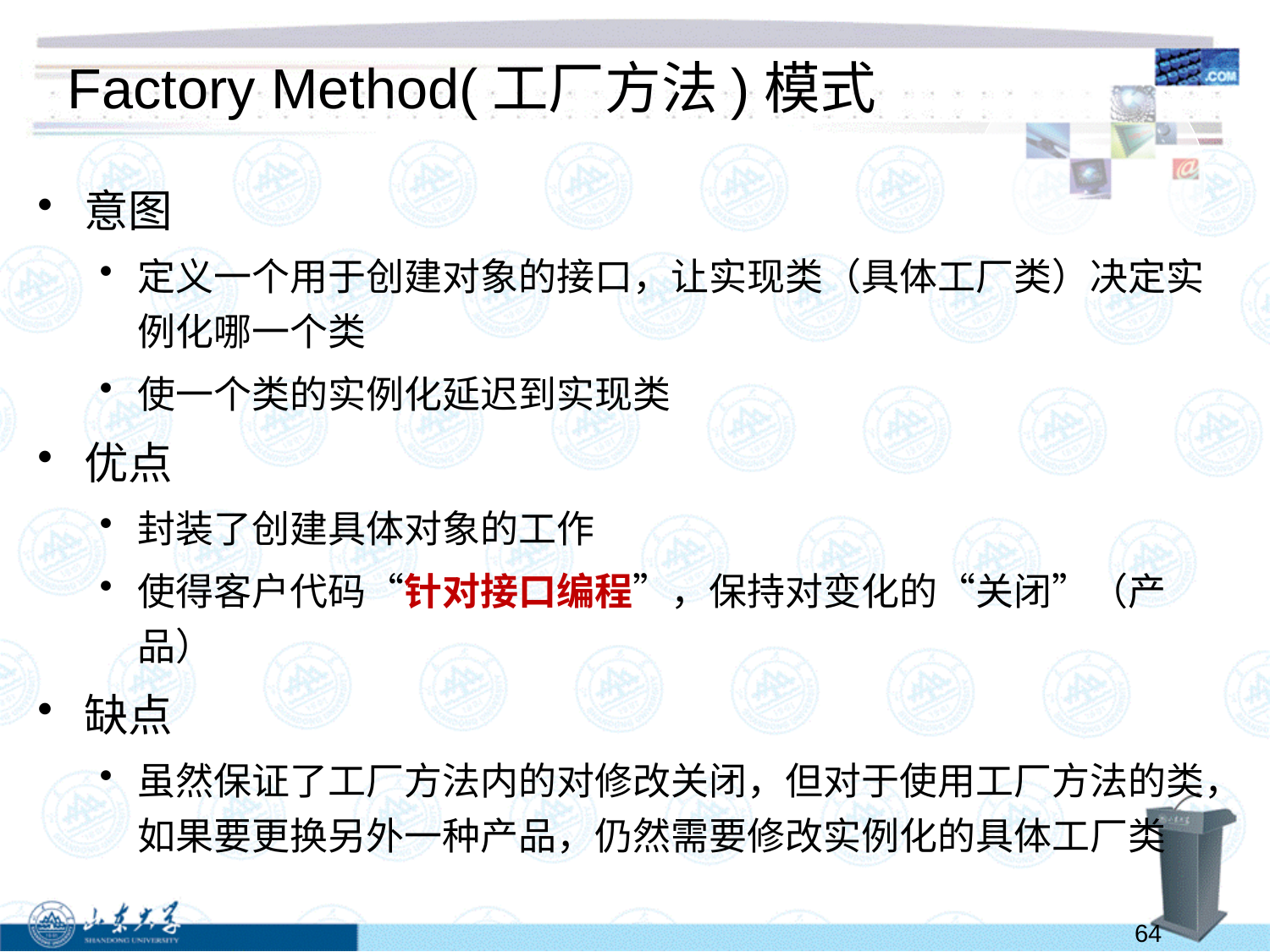

# Factory Method(工厂方法)模式
意图
定义一个用于创建对象的接口，让实现类（具体工厂类）决定实例化哪一个类
使一个类的实例化延迟到实现类
优点
封装了创建具体对象的工作
使得客户代码“针对接口编程”，保持对变化的“关闭”（产品）
缺点
虽然保证了工厂方法内的对修改关闭，但对于使用工厂方法的类，如果要更换另外一种产品，仍然需要修改实例化的具体工厂类

64